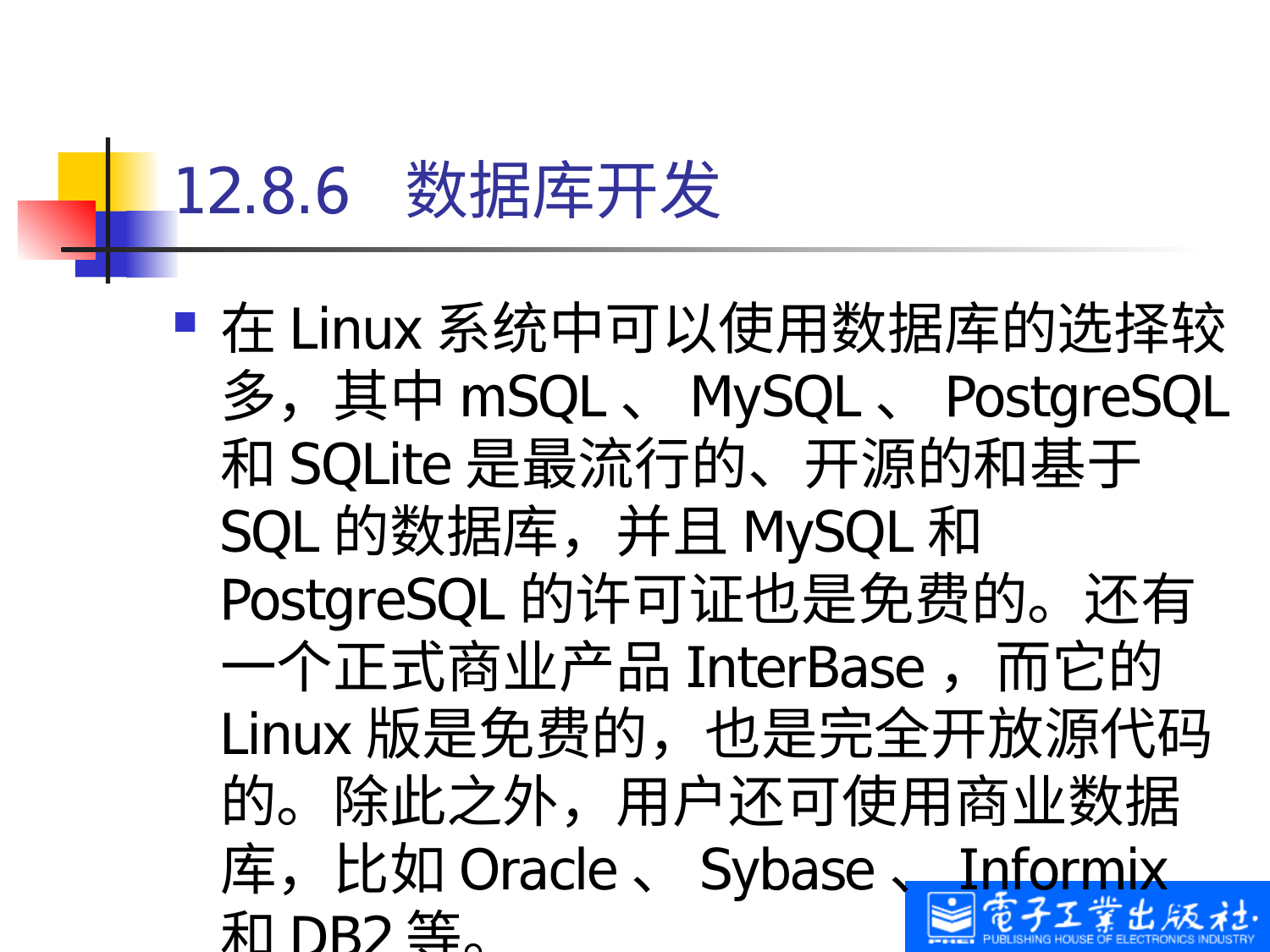

# 12.8.6  数据库开发
在Linux系统中可以使用数据库的选择较多，其中mSQL、MySQL、PostgreSQL和SQLite是最流行的、开源的和基于SQL的数据库，并且MySQL和PostgreSQL的许可证也是免费的。还有一个正式商业产品InterBase，而它的Linux版是免费的，也是完全开放源代码的。除此之外，用户还可使用商业数据库，比如Oracle、Sybase、Informix和DB2等。